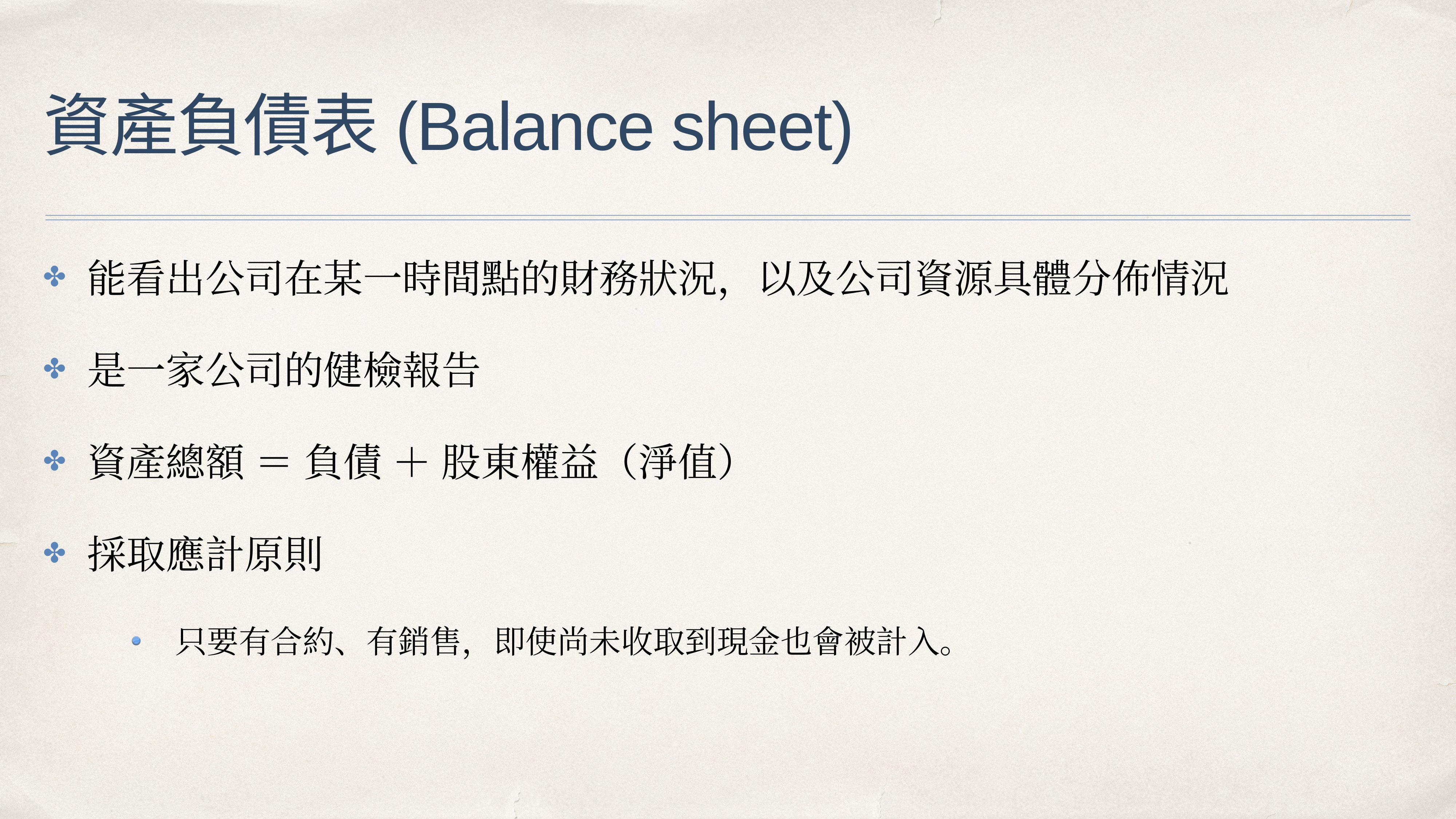

能看出公司在某一時間點的財務狀況，以及公司資源具體分佈情況
是一家公司的健檢報告
資產總額 ＝ 負債 ＋ 股東權益（淨值）
採取應計原則
只要有合約、有銷售，即使尚未收取到現金也會被計入。
# 資產負債表(Balance sheet)